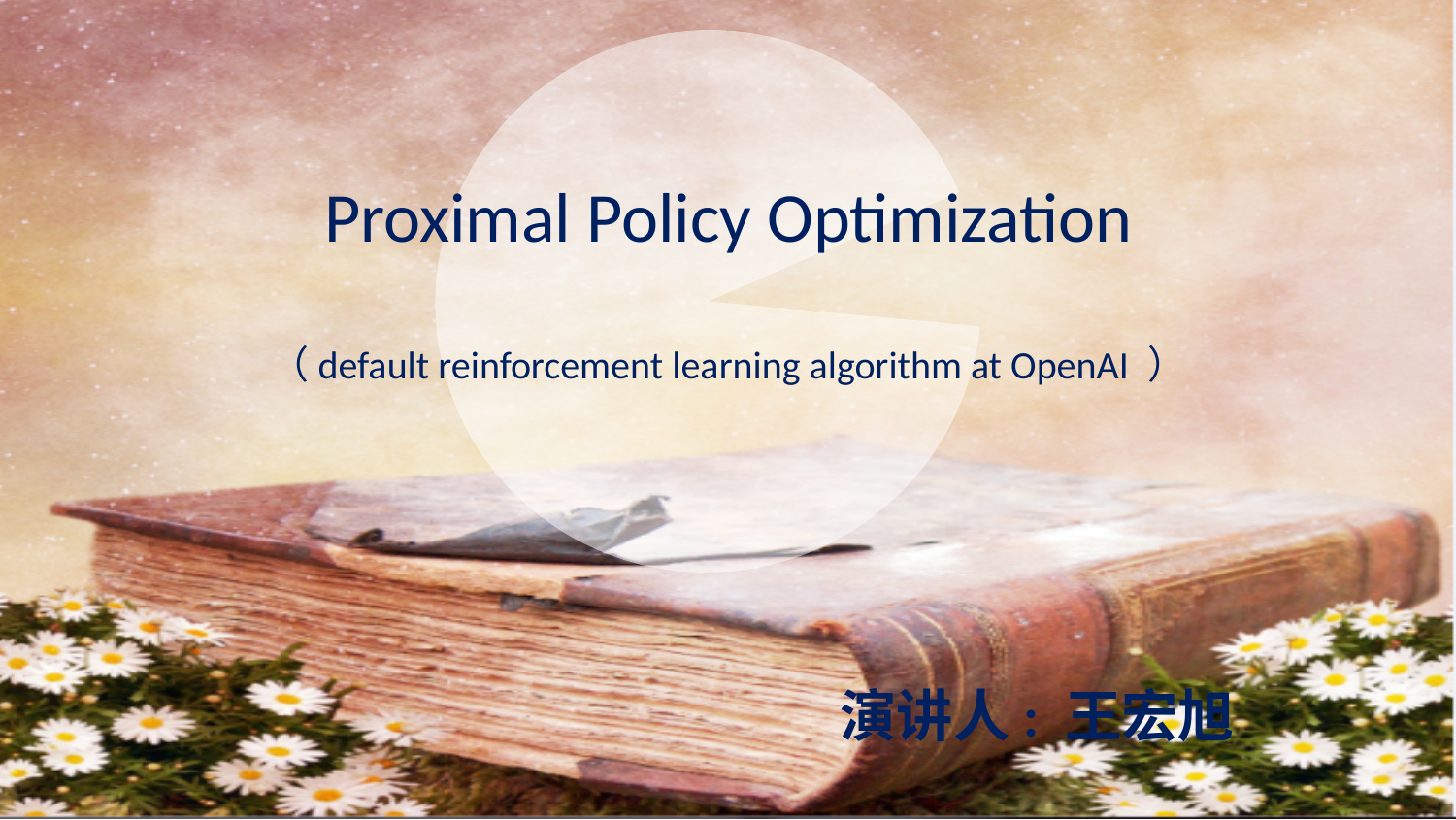

# Proximal Policy Optimization （default reinforcement learning algorithm at OpenAI ）
演讲人: 王宏旭